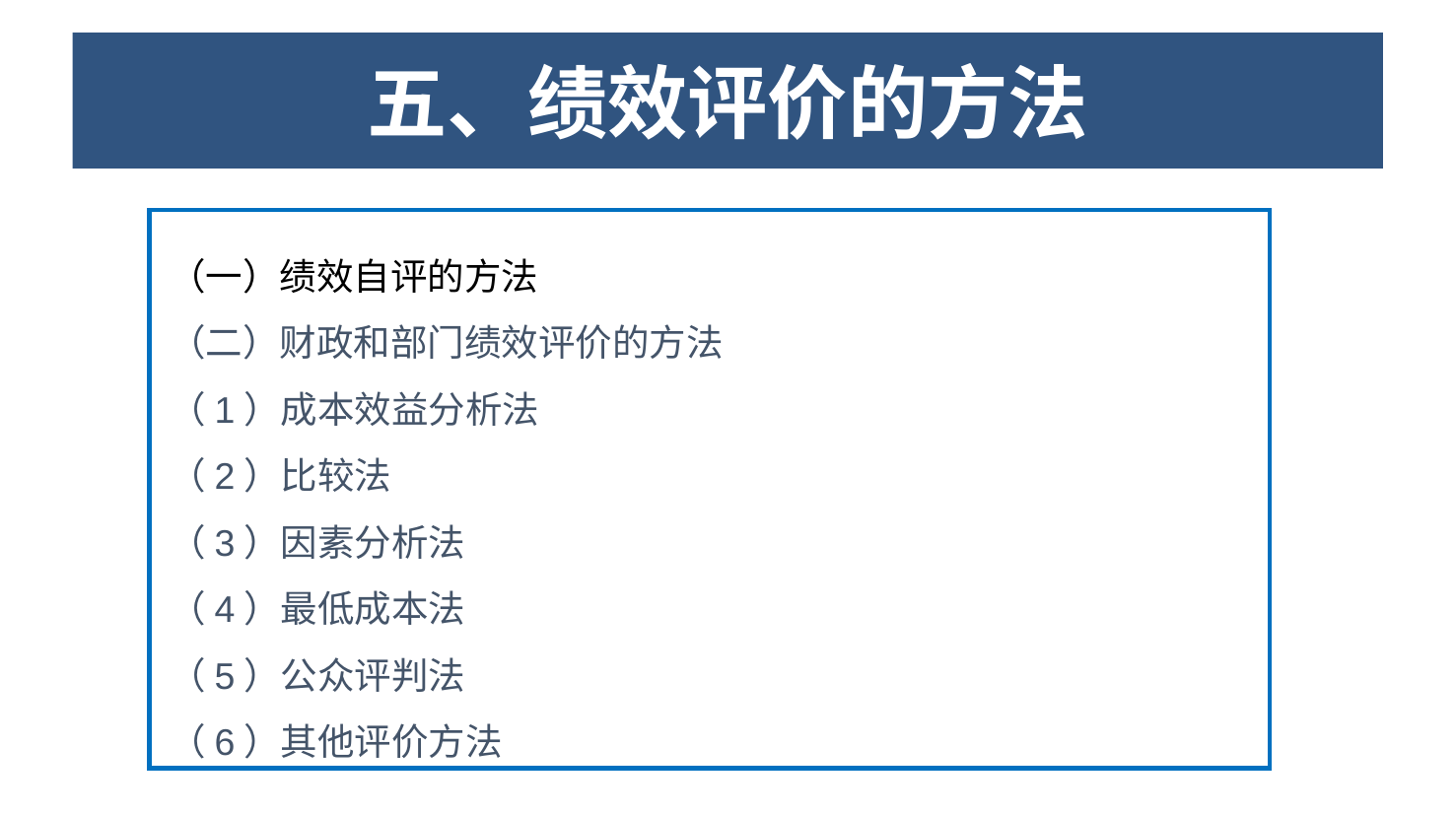

单击添加标题
# 五、绩效评价的方法

（一）绩效自评的方法
（二）财政和部门绩效评价的方法
（1）成本效益分析法
（2）比较法
（3）因素分析法
（4）最低成本法
（5）公众评判法
（6）其他评价方法
（一）主体
02
03
04